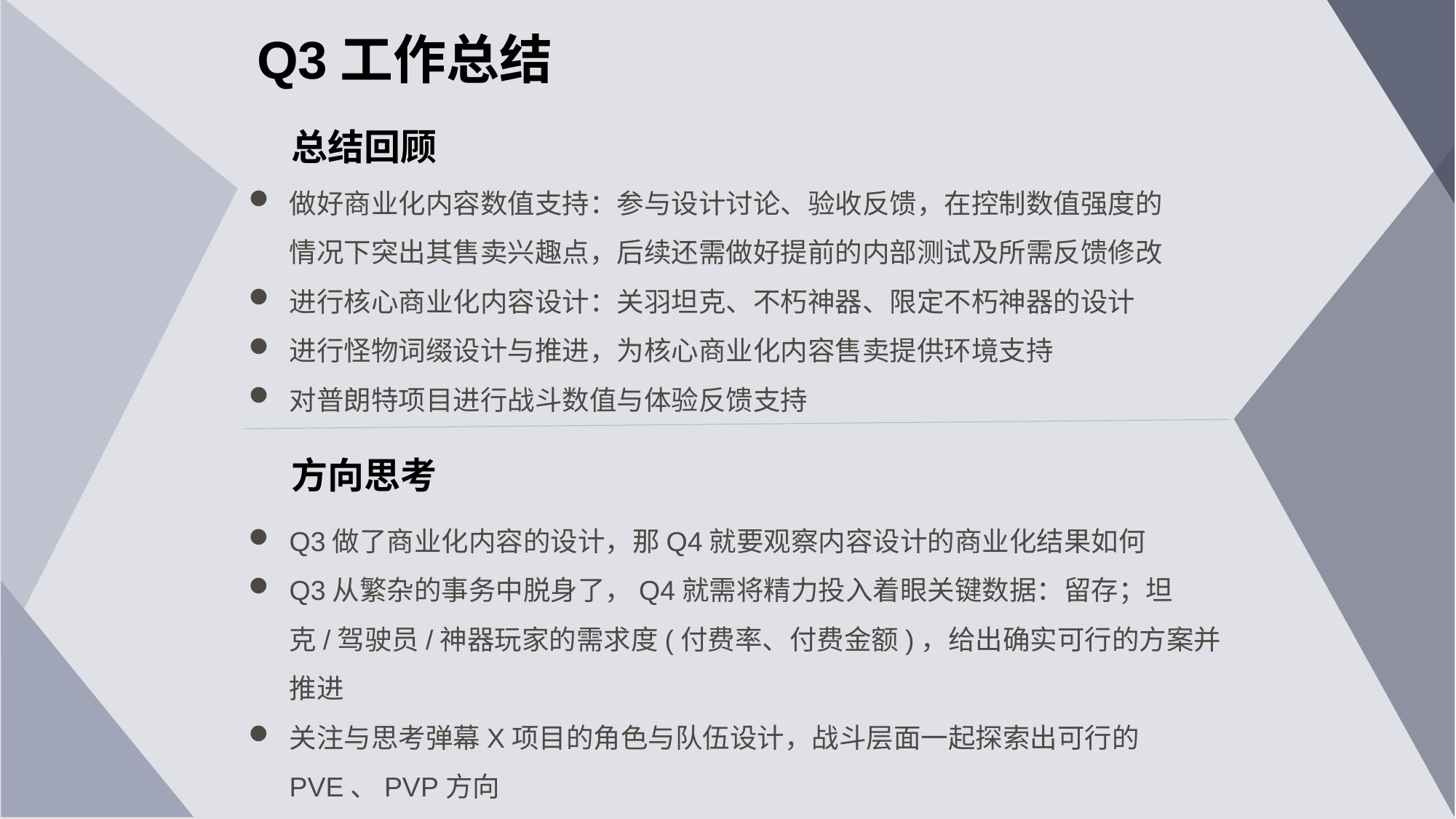

Q3工作总结
总结回顾
做好商业化内容数值支持：参与设计讨论、验收反馈，在控制数值强度的情况下突出其售卖兴趣点，后续还需做好提前的内部测试及所需反馈修改
进行核心商业化内容设计：关羽坦克、不朽神器、限定不朽神器的设计
进行怪物词缀设计与推进，为核心商业化内容售卖提供环境支持
对普朗特项目进行战斗数值与体验反馈支持

方向思考
Q3做了商业化内容的设计，那Q4就要观察内容设计的商业化结果如何
Q3从繁杂的事务中脱身了，Q4就需将精力投入着眼关键数据：留存；坦克/驾驶员/神器玩家的需求度(付费率、付费金额)，给出确实可行的方案并推进
关注与思考弹幕X项目的角色与队伍设计，战斗层面一起探索出可行的PVE、PVP方向